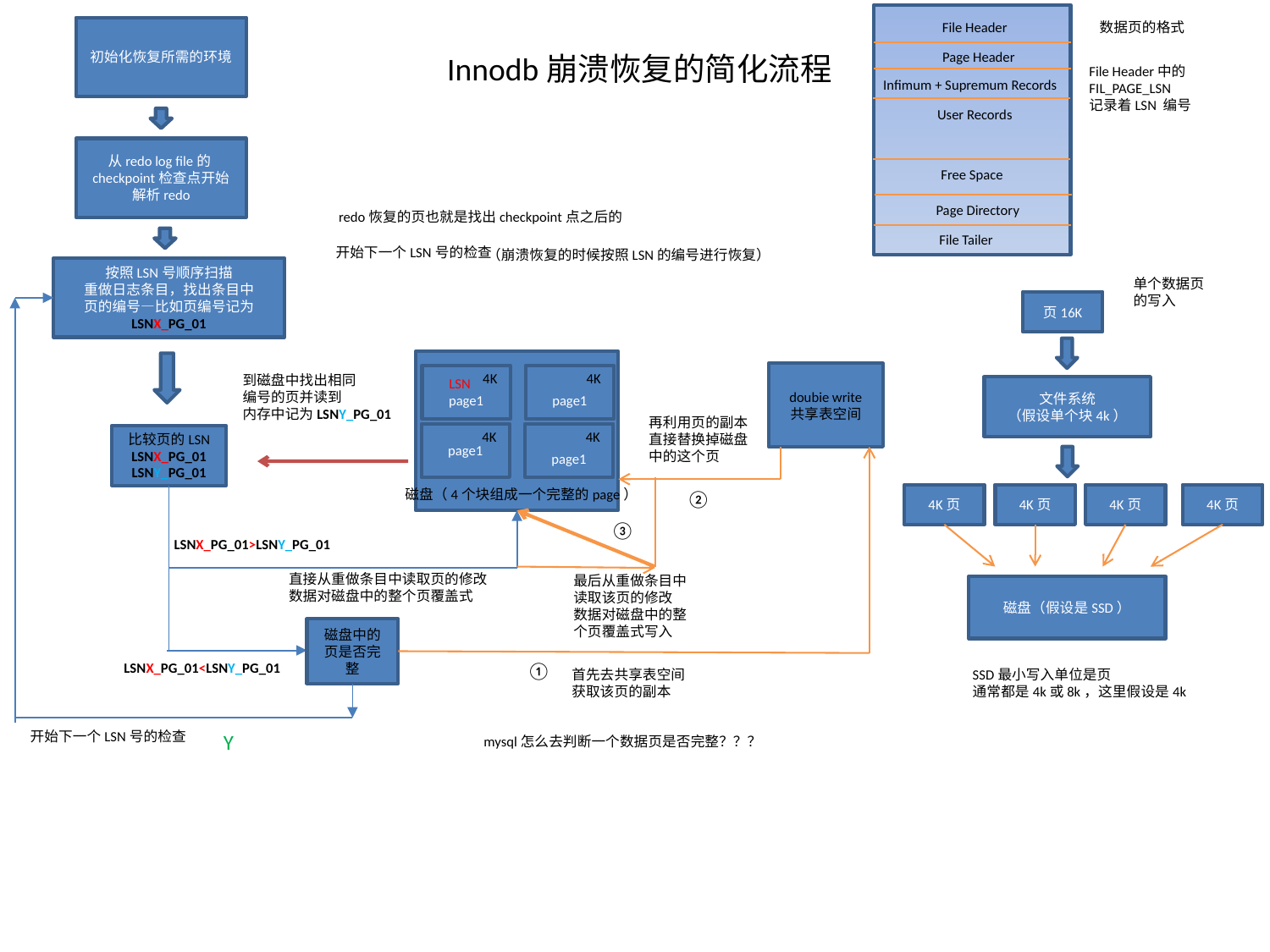

File Header
数据页的格式
初始化恢复所需的环境
Page Header
Innodb崩溃恢复的简化流程
File Header中的
FIL_PAGE_LSN
记录着LSN 编号
Infimum + Supremum Records
User Records

从redo log file的checkpoint检查点开始
解析redo
Free Space
Page Directory
redo恢复的页也就是找出checkpoint点之后的
File Tailer

开始下一个LSN号的检查
（崩溃恢复的时候按照LSN的编号进行恢复）
按照LSN号顺序扫描
重做日志条目，找出条目中
页的编号—比如页编号记为
LSNX_PG_01
单个数据页
的写入
页16K

4K
4K
doubie write
共享表空间
到磁盘中找出相同
编号的页并读到
内存中记为LSNY_PG_01

LSN     page1

page1
文件系统
（假设单个块4k）
再利用页的副本
直接替换掉磁盘
中的这个页
4K
4K
page1

page1
比较页的LSN
LSNX_PG_01
LSNY_PG_01

磁盘（4个块组成一个完整的page）
②
4K页
4K页
4K页
4K页
③
LSNX_PG_01>LSNY_PG_01
直接从重做条目中读取页的修改
数据对磁盘中的整个页覆盖式
最后从重做条目中
读取该页的修改
数据对磁盘中的整
个页覆盖式写入
磁盘（假设是SSD）
磁盘中的页是否完整
LSNX_PG_01<LSNY_PG_01
①
首先去共享表空间
获取该页的副本
SSD最小写入单位是页
通常都是4k或8k，这里假设是4k
开始下一个LSN号的检查
Y
mysql怎么去判断一个数据页是否完整？？？